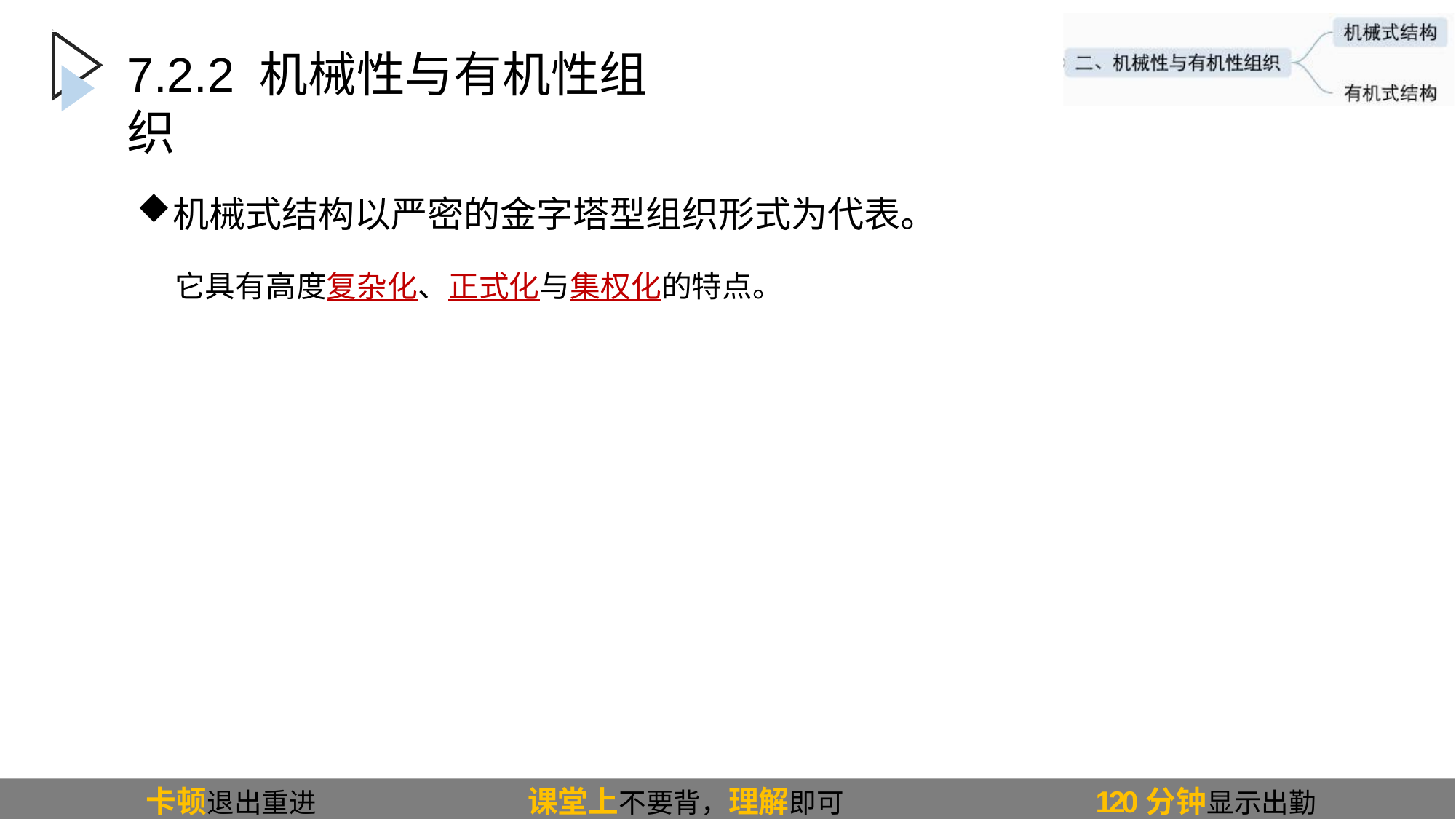

2

# 7.2.2 机械性与有机性组织
机械式结构以严密的金字塔型组织形式为代表。
它具有高度复杂化、正式化与集权化的特点。
卡顿退出重进
课堂上不要背，理解即可
120分钟显示出勤